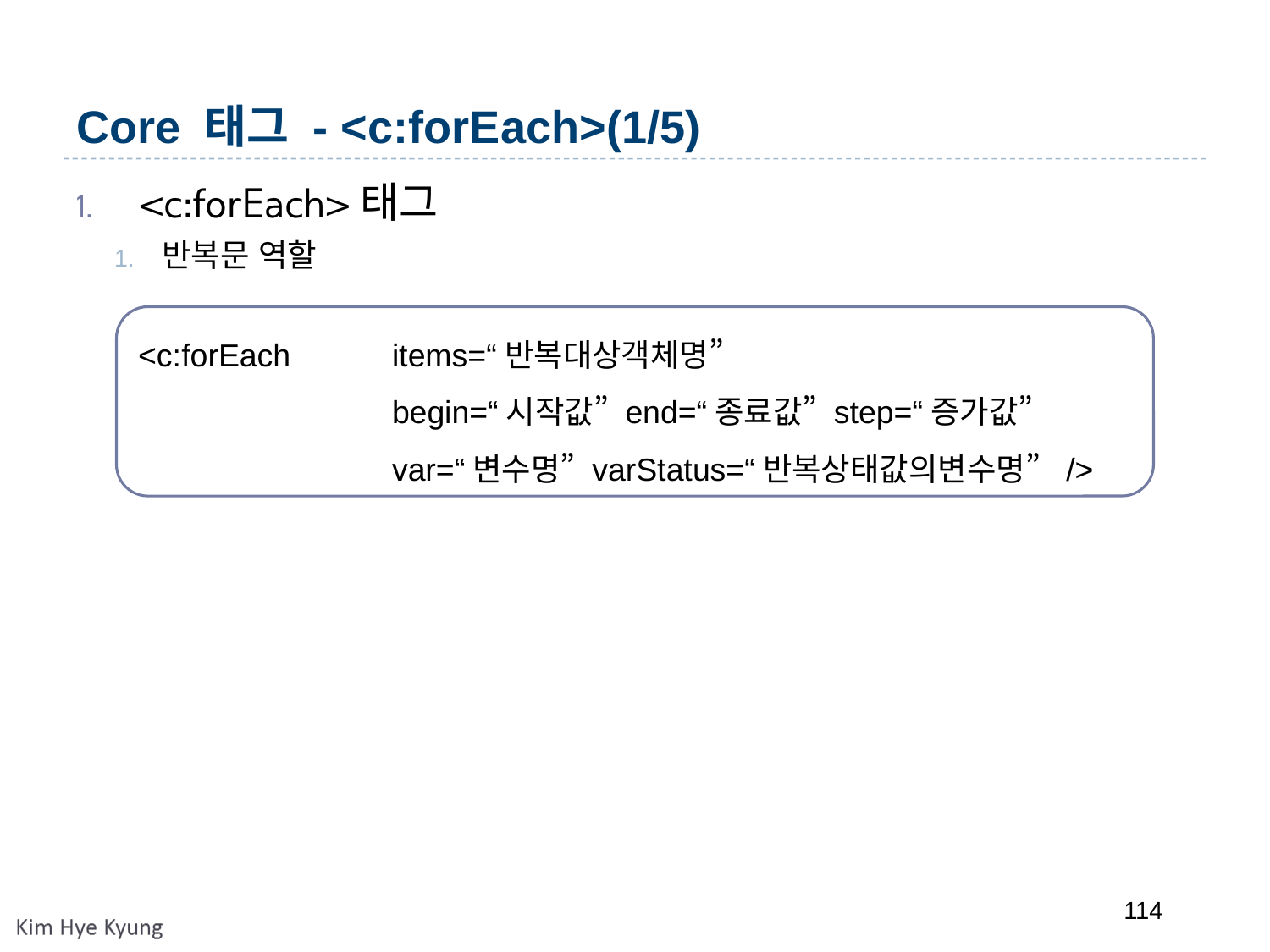

# Core 태그 - <c:forEach>(1/5)
<c:forEach>태그
반복문 역할

<c:forEach 	items=“반복대상객체명”
		begin=“시작값” end=“종료값” step=“증가값”
		var=“변수명” varStatus=“반복상태값의변수명”  />
114